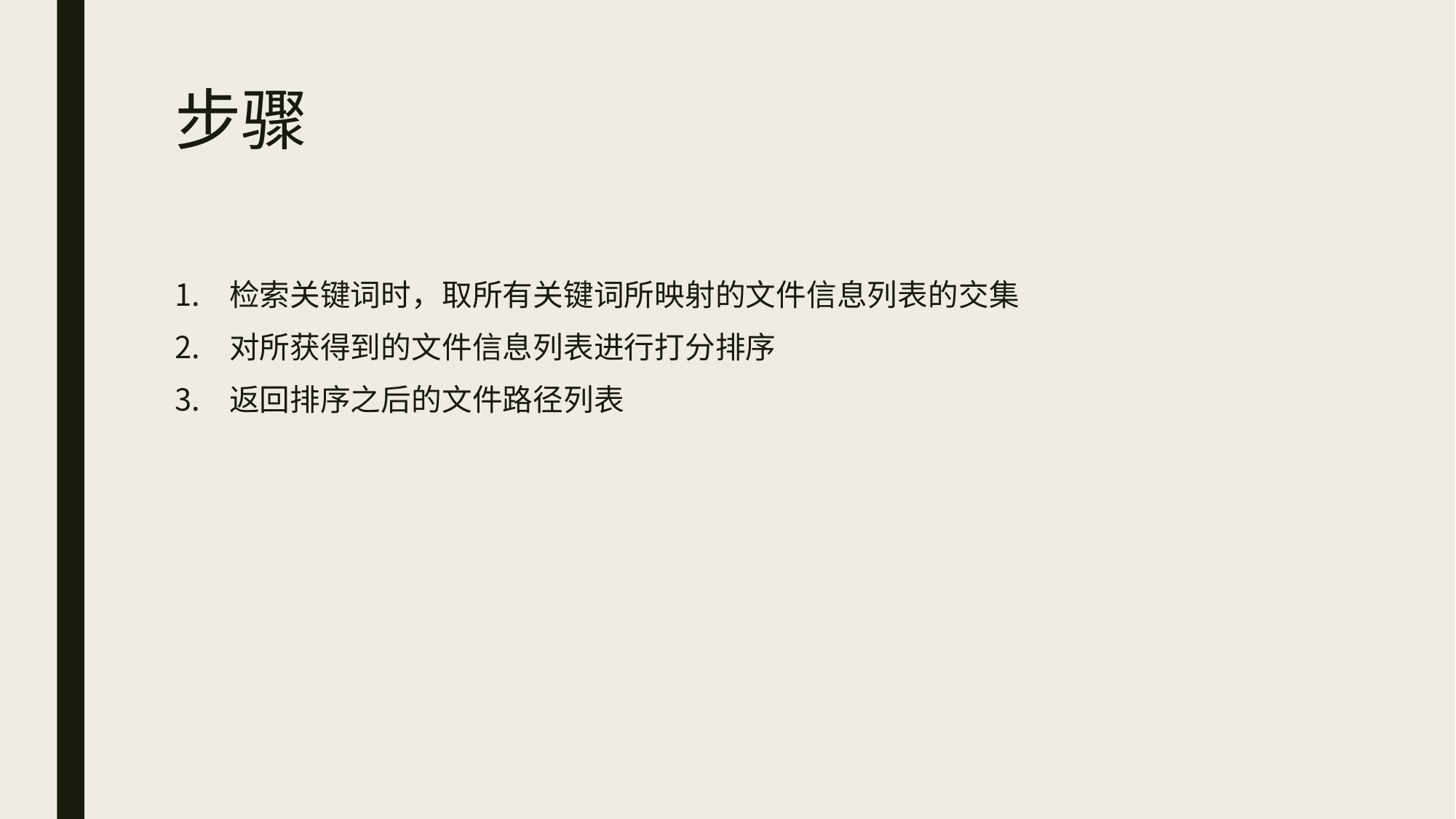

# 步骤
检索关键词时，取所有关键词所映射的文件信息列表的交集
对所获得到的文件信息列表进行打分排序
返回排序之后的文件路径列表